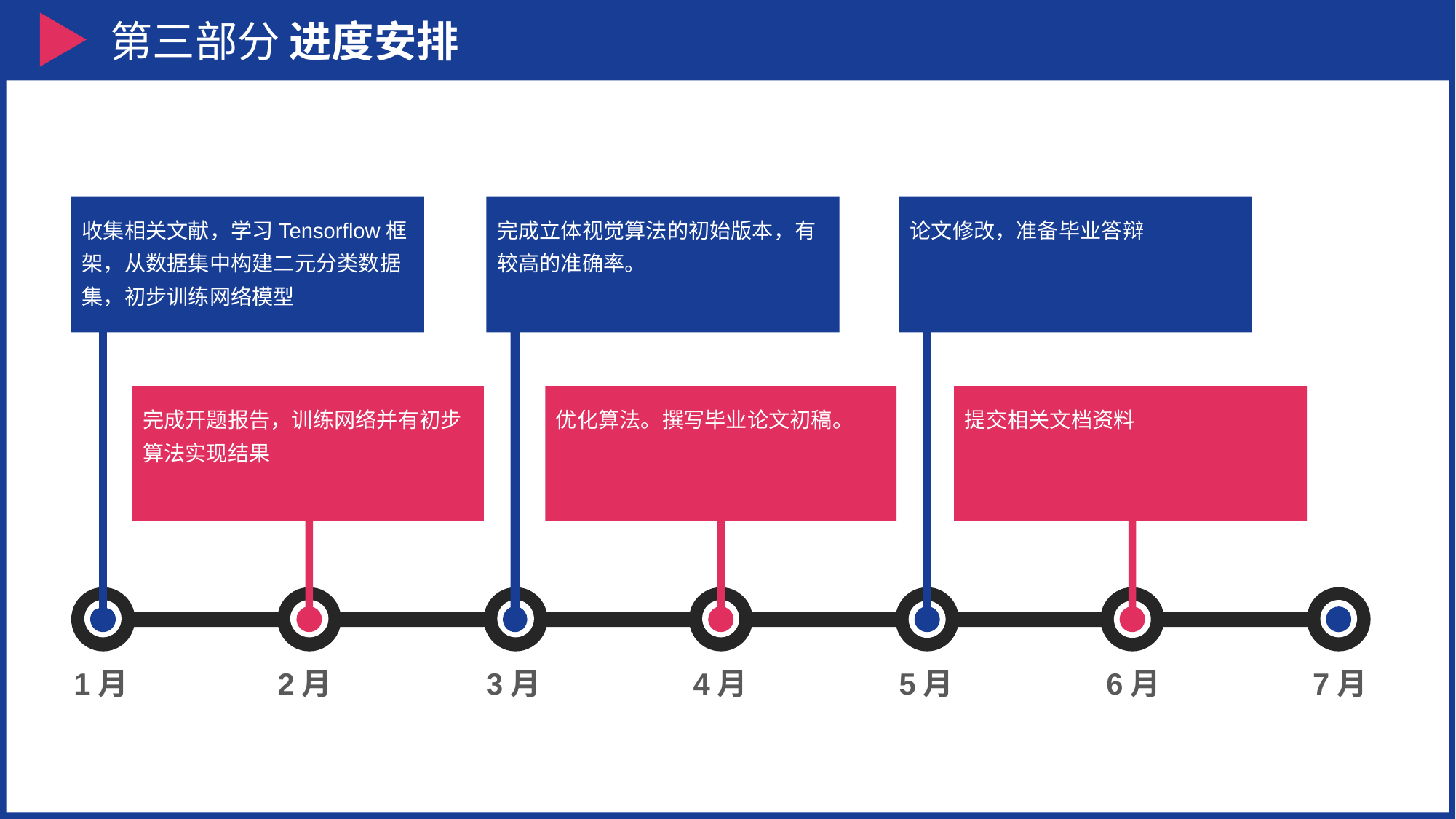

第三部分 进度安排
收集相关文献，学习Tensorflow框架，从数据集中构建二元分类数据集，初步训练网络模型
完成立体视觉算法的初始版本，有较高的准确率。
论文修改，准备毕业答辩
完成开题报告，训练网络并有初步算法实现结果
优化算法。撰写毕业论文初稿。
提交相关文档资料

1月
2月
3月
4月
5月
6月
7月